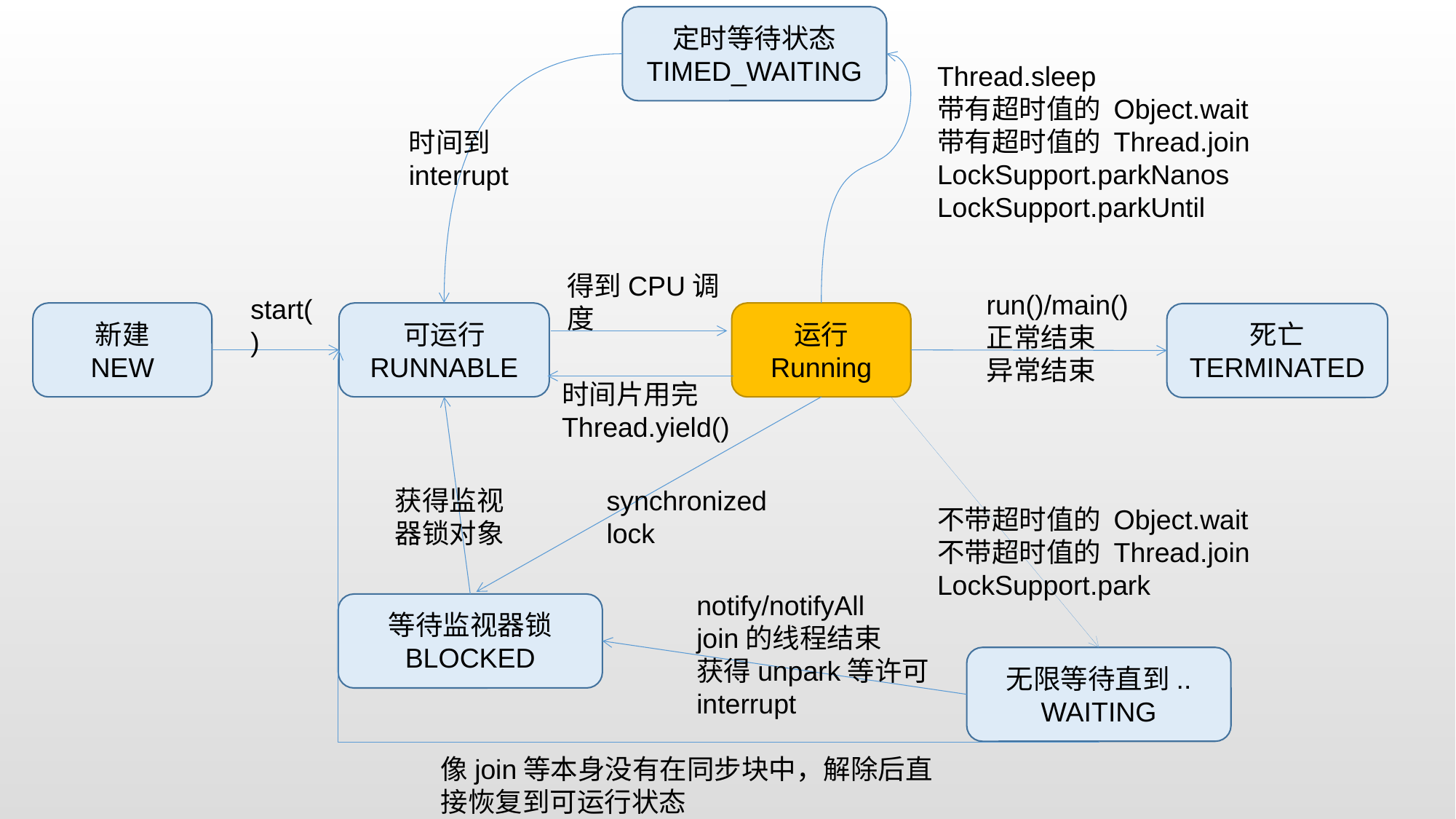

定时等待状态
TIMED_WAITING
Thread.sleep
带有超时值的 Object.wait
带有超时值的 Thread.join
LockSupport.parkNanos
LockSupport.parkUntil
时间到
interrupt
得到CPU调度
run()/main()正常结束
异常结束
start()
新建
NEW
可运行
RUNNABLE
运行
Running
死亡
TERMINATED
时间片用完
Thread.yield()
获得监视器锁对象
synchronized
lock
不带超时值的 Object.wait
不带超时值的 Thread.join
LockSupport.park
notify/notifyAll
join的线程结束
获得unpark等许可
interrupt
等待监视器锁
BLOCKED
无限等待直到..
WAITING
像join等本身没有在同步块中，解除后直接恢复到可运行状态